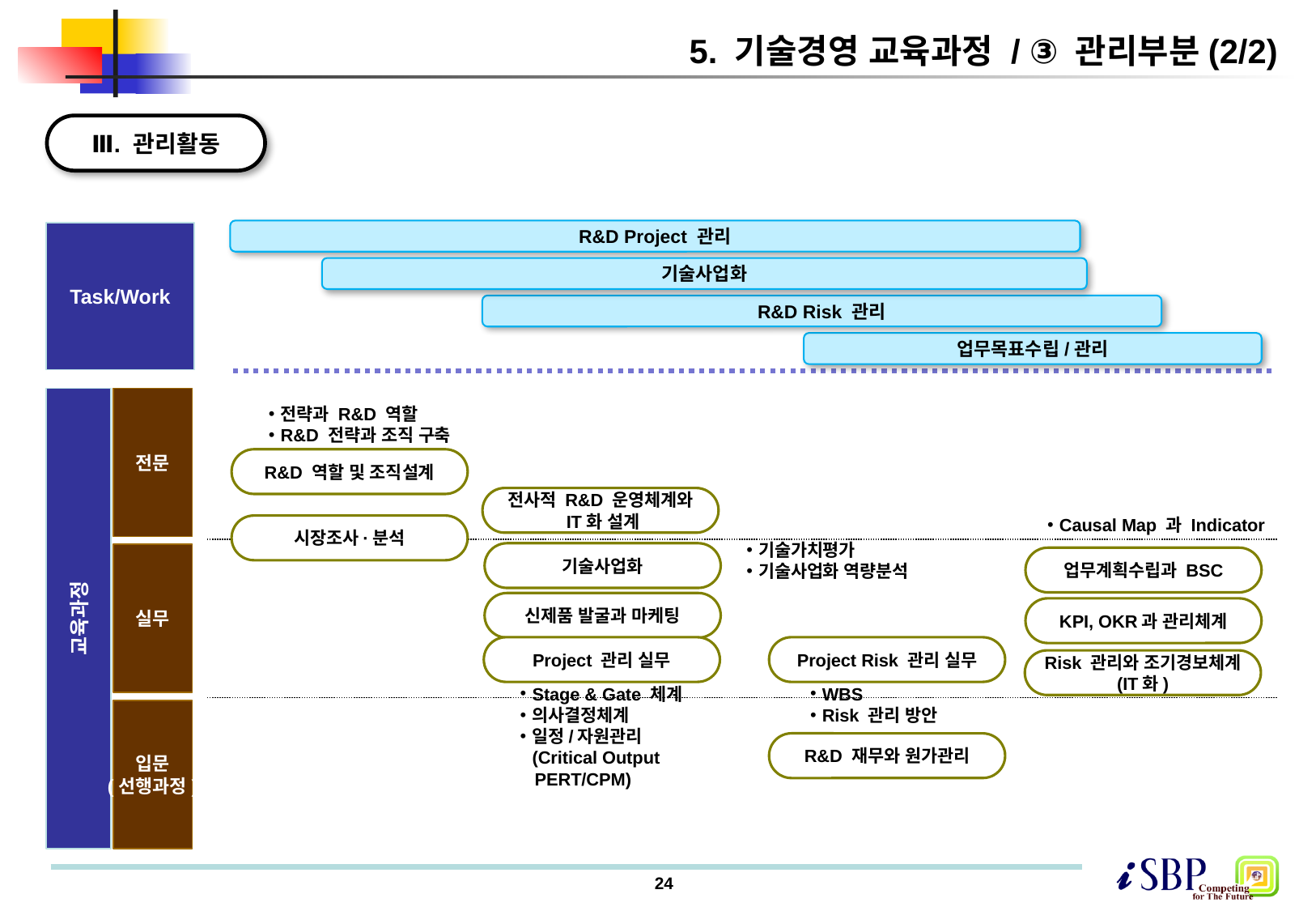

# 5. 기술경영 교육과정 / ③ 관리부분(2/2)
Ⅲ. 관리활동
R&D Project 관리
기술사업화
R&D Risk 관리
업무목표수립/관리
Task/Work
교육과정
전문
전략과 R&D 역할
R&D 전략과 조직 구축
R&D 역할 및 조직설계
전사적 R&D 운영체계와
 IT화 설계
Causal Map 과 Indicator
시장조사·분석
기술가치평가
기술사업화 역량분석
기술사업화
실무
업무계획수립과 BSC
신제품 발굴과 마케팅
KPI, OKR과 관리체계
Project 관리 실무
Project Risk 관리 실무
Risk 관리와 조기경보체계
(IT화)
Stage & Gate 체계
의사결정체계
일정/자원관리
(Critical Output
   PERT/CPM)
WBS
Risk 관리 방안
입문
(선행과정)
R&D 재무와 원가관리
24